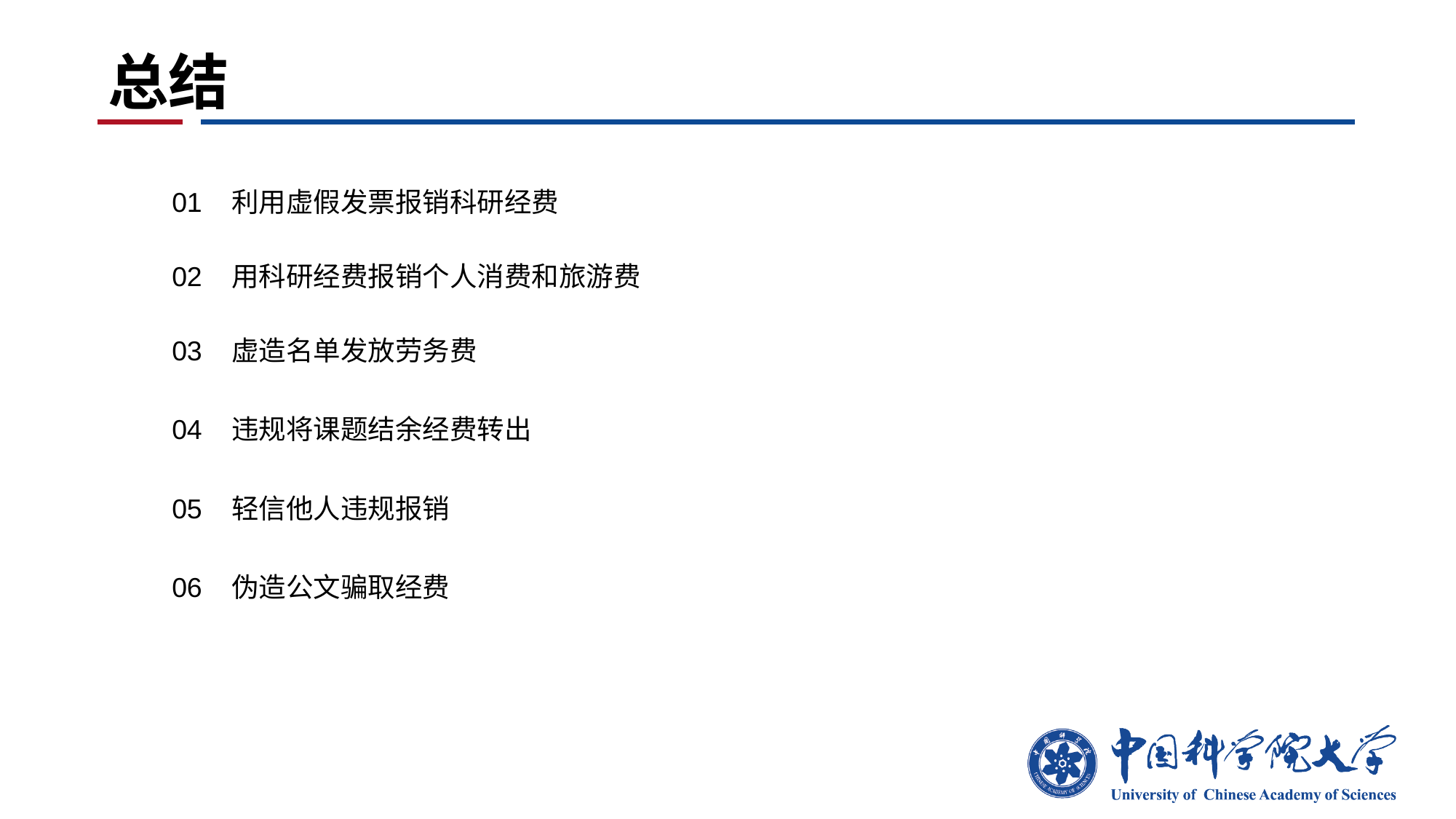

# 总结
01   利用虚假发票报销科研经费
02   用科研经费报销个人消费和旅游费
03   虚造名单发放劳务费
04   违规将课题结余经费转出
05   轻信他人违规报销
06   伪造公文骗取经费